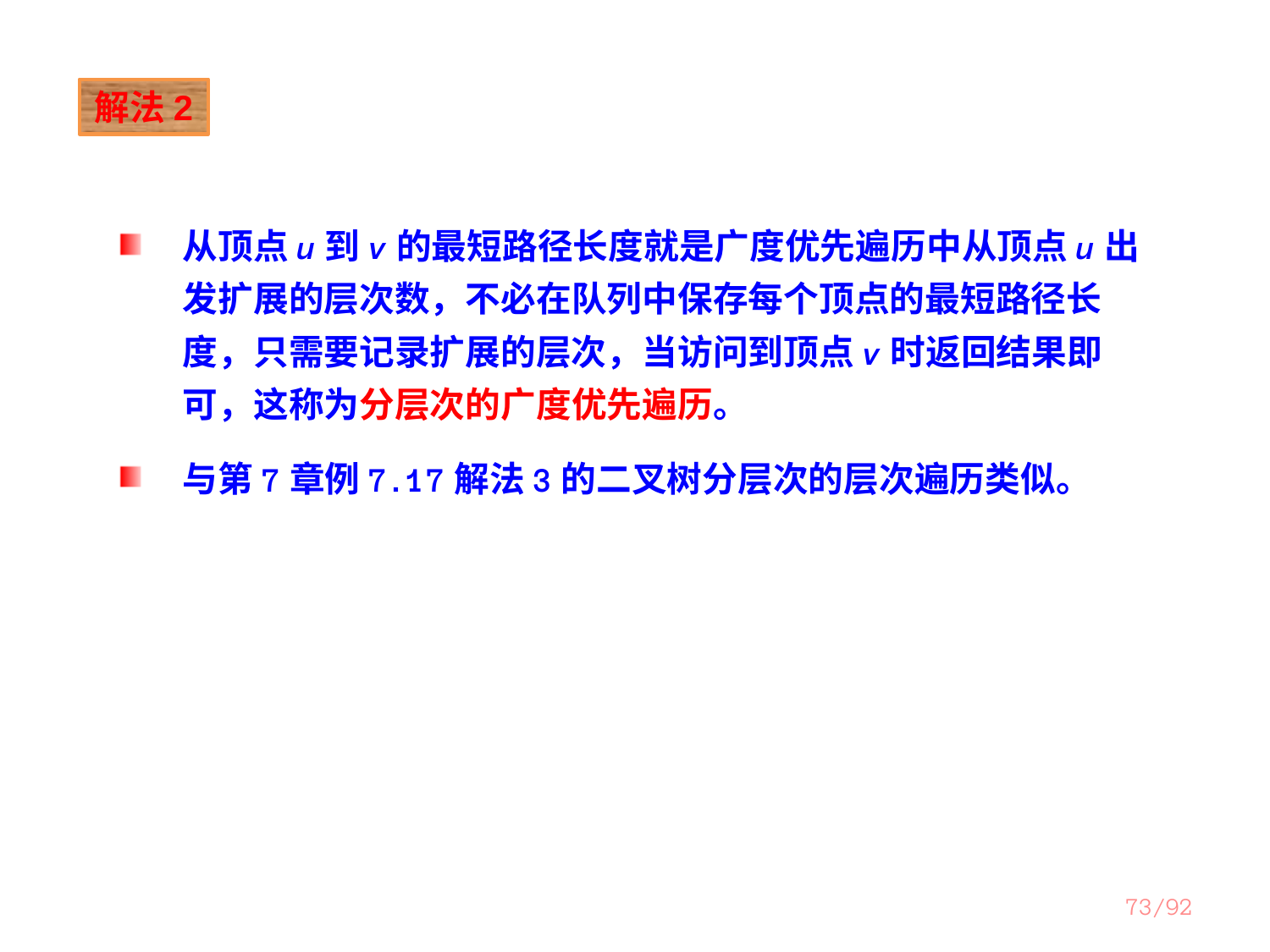

解法2
从顶点u到v的最短路径长度就是广度优先遍历中从顶点u出发扩展的层次数，不必在队列中保存每个顶点的最短路径长度，只需要记录扩展的层次，当访问到顶点v时返回结果即可，这称为分层次的广度优先遍历。
与第7章例7.17解法3的二叉树分层次的层次遍历类似。
73/92